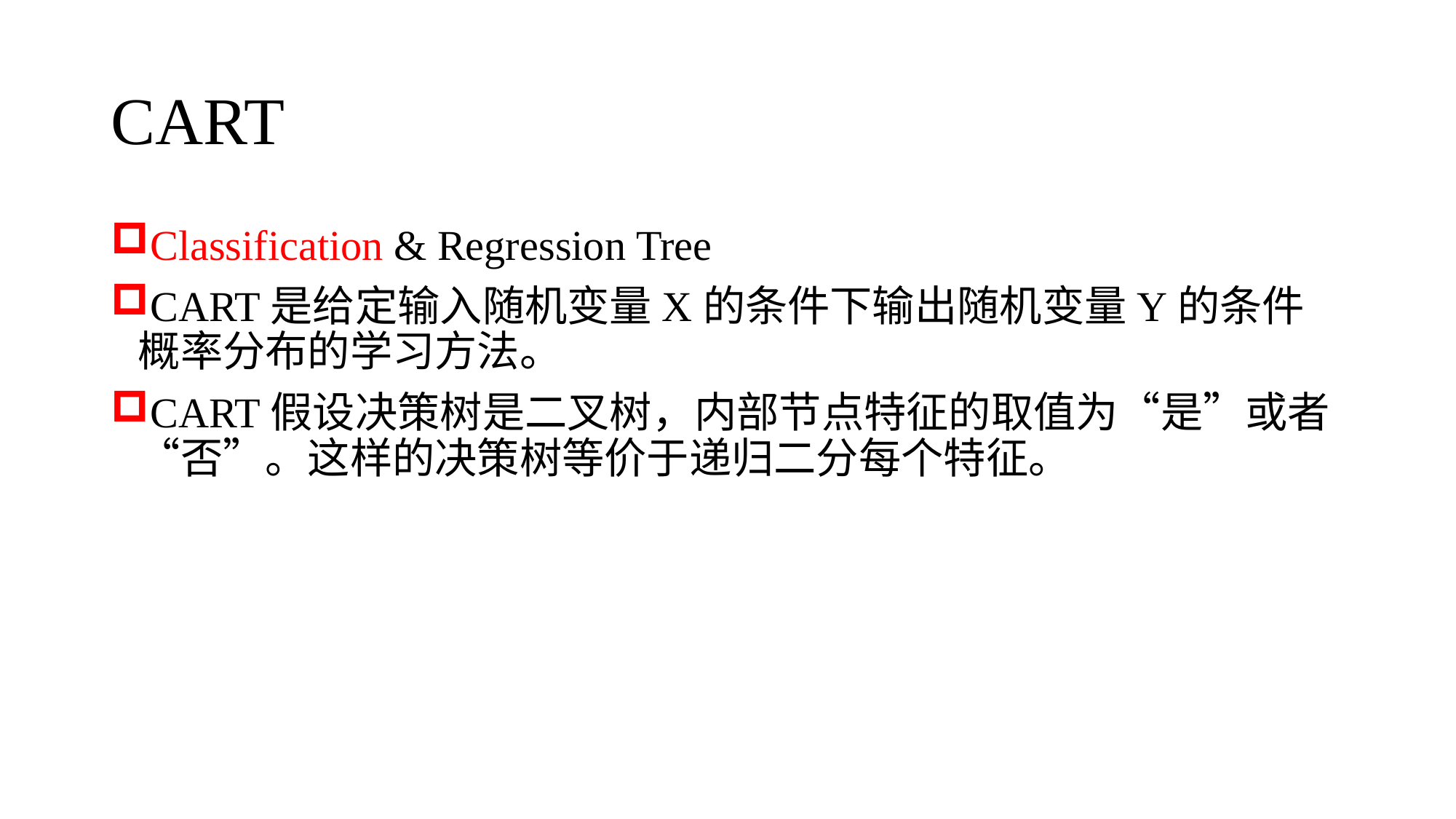

# CART
Classification & Regression Tree
CART是给定输入随机变量X的条件下输出随机变量Y的条件概率分布的学习方法。
CART假设决策树是二叉树，内部节点特征的取值为“是”或者“否”。这样的决策树等价于递归二分每个特征。